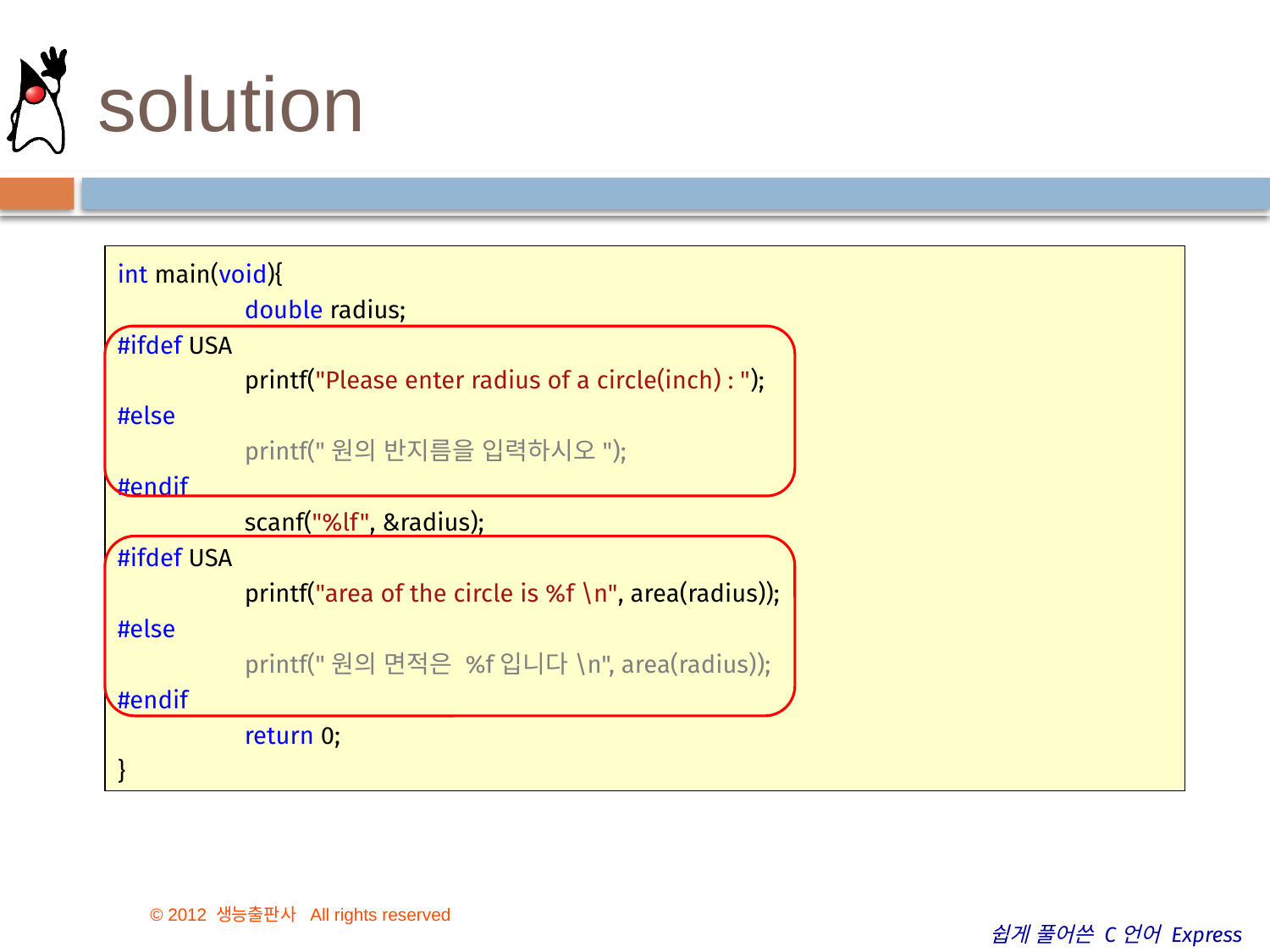

# solution
int main(void){
	double radius;
#ifdef USA
	printf("Please enter radius of a circle(inch) : ");
#else
	printf("원의 반지름을 입력하시오");
#endif
	scanf("%lf", &radius);
#ifdef USA
	printf("area of the circle is %f \n", area(radius));
#else
	printf("원의 면적은 %f입니다\n", area(radius));
#endif
	return 0;
}